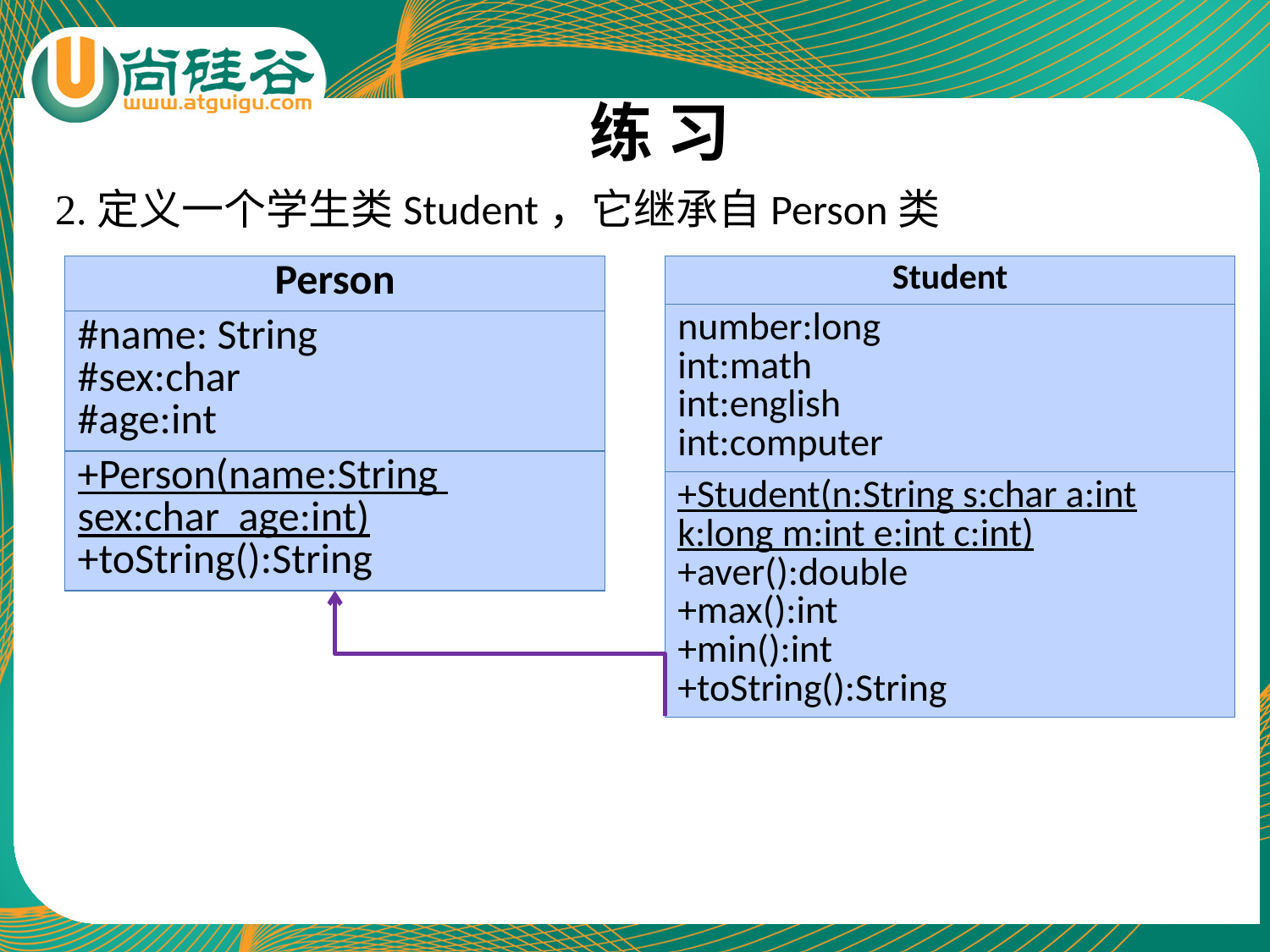

# 练 习
2.定义一个学生类Student，它继承自Person类

| Person |
| --- |
| #name: String #sex:char #age:int |
| +Person(name:String sex:char age:int) +toString():String |
| Student |
| --- |
| number:long int:math int:english int:computer |
| +Student(n:String s:char a:int k:long m:int e:int c:int) +aver():double +max():int +min():int +toString():String |